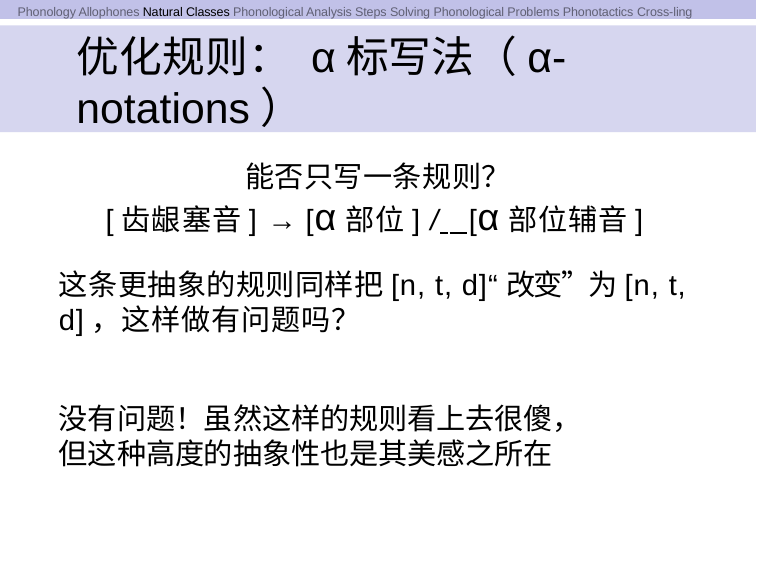

Phonology Allophones Natural Classes Phonological Analysis Steps Solving Phonological Problems Phonotactics Cross-ling
# 优化规则： α标写法（α-notations）
能否只写一条规则？
[齿龈塞音] → [α部位] /   [α部位辅音]
这条更抽象的规则同样把[n, t, d]“改变”为[n, t, d]，这样做有问题吗？

没有问题！虽然这样的规则看上去很傻，但这种高度的抽象性也是其美感之所在